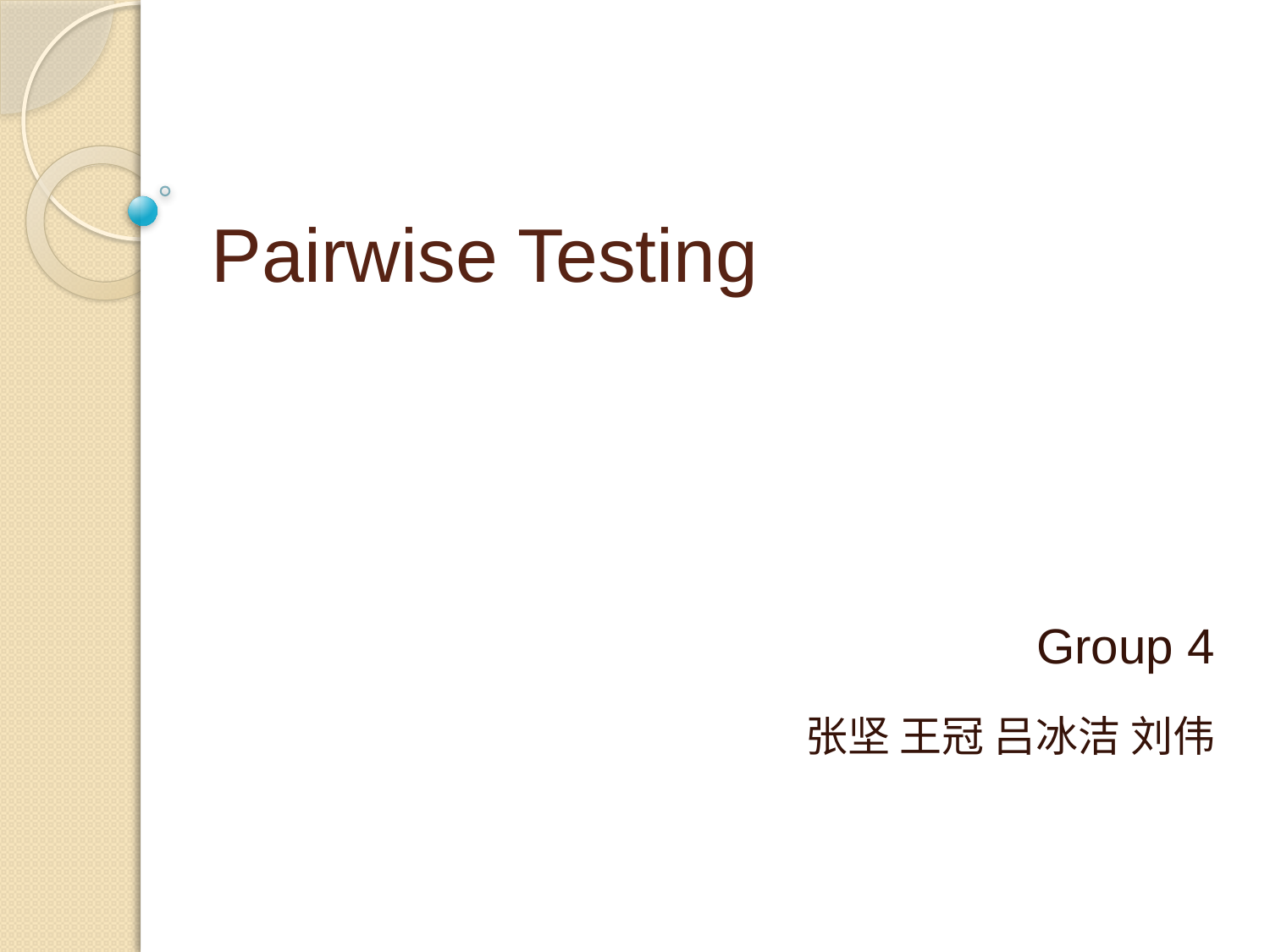

# Pairwise Testing
Group 4
张坚 王冠 吕冰洁 刘伟